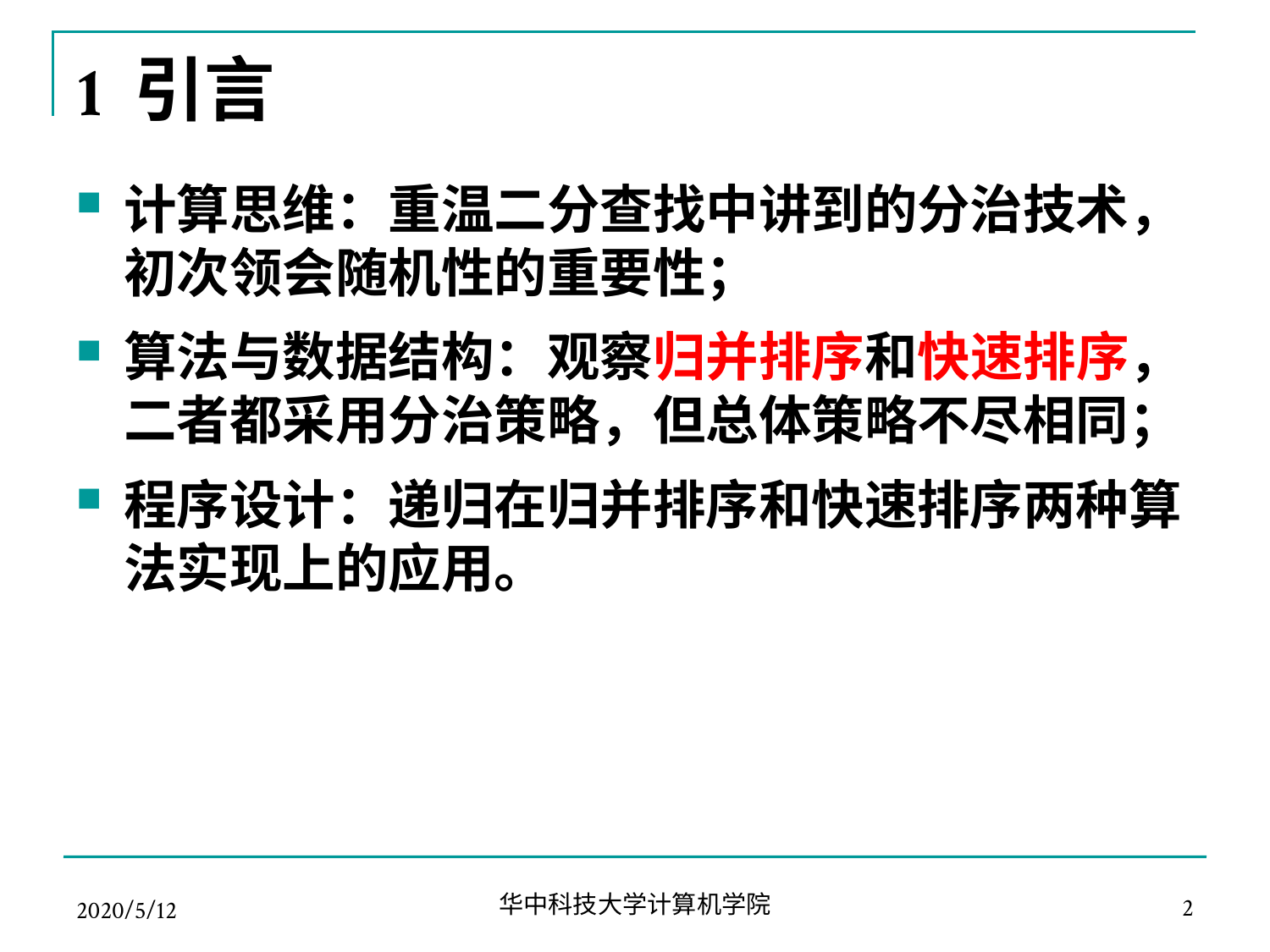

# 1 引言
计算思维：重温二分查找中讲到的分治技术，初次领会随机性的重要性；
算法与数据结构：观察归并排序和快速排序，二者都采用分治策略，但总体策略不尽相同；
程序设计：递归在归并排序和快速排序两种算法实现上的应用。
2020/5/12
2
华中科技大学计算机学院